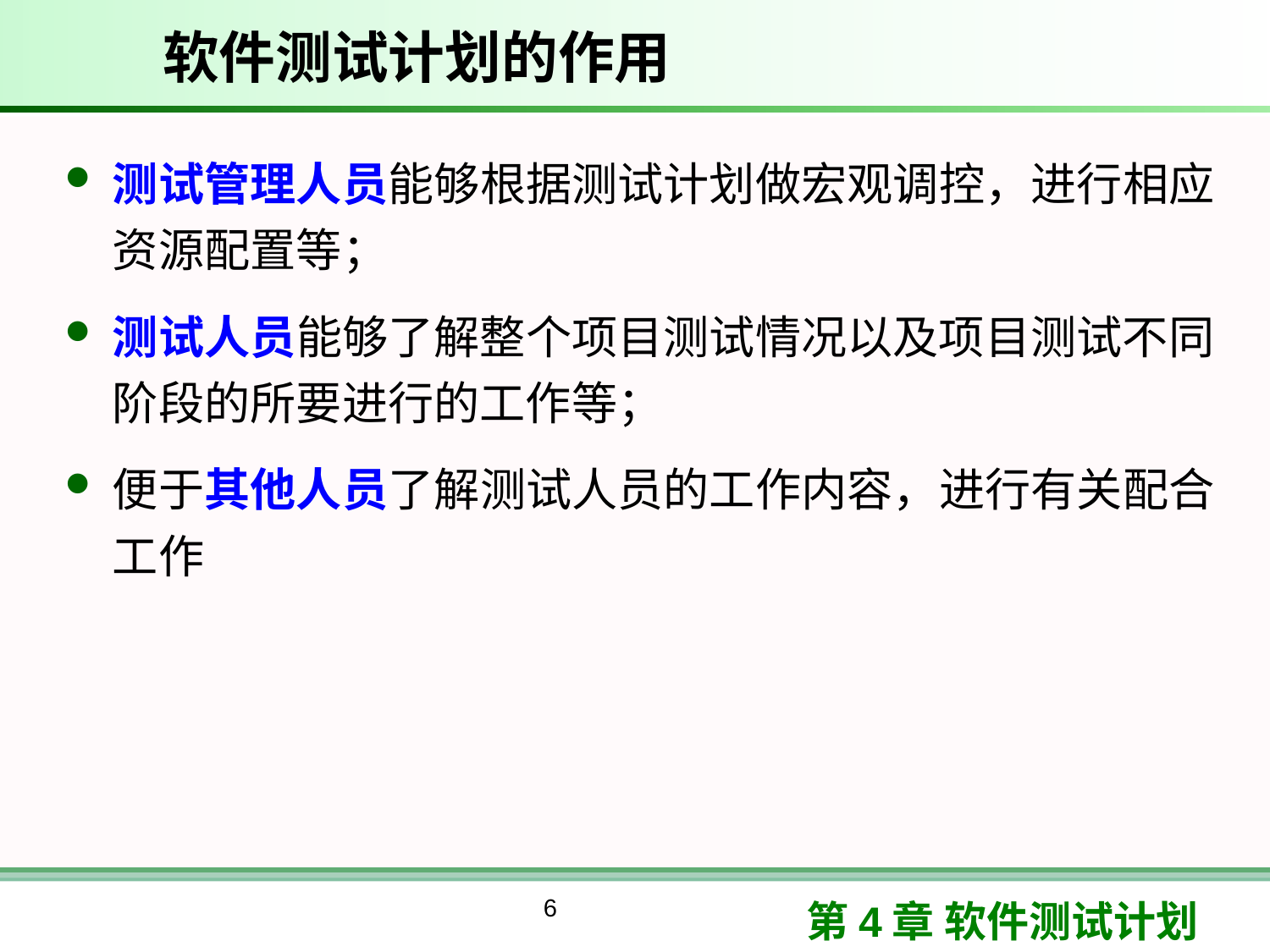

# 软件测试计划的作用
测试管理人员能够根据测试计划做宏观调控，进行相应资源配置等；
测试人员能够了解整个项目测试情况以及项目测试不同阶段的所要进行的工作等；
便于其他人员了解测试人员的工作内容，进行有关配合工作
6